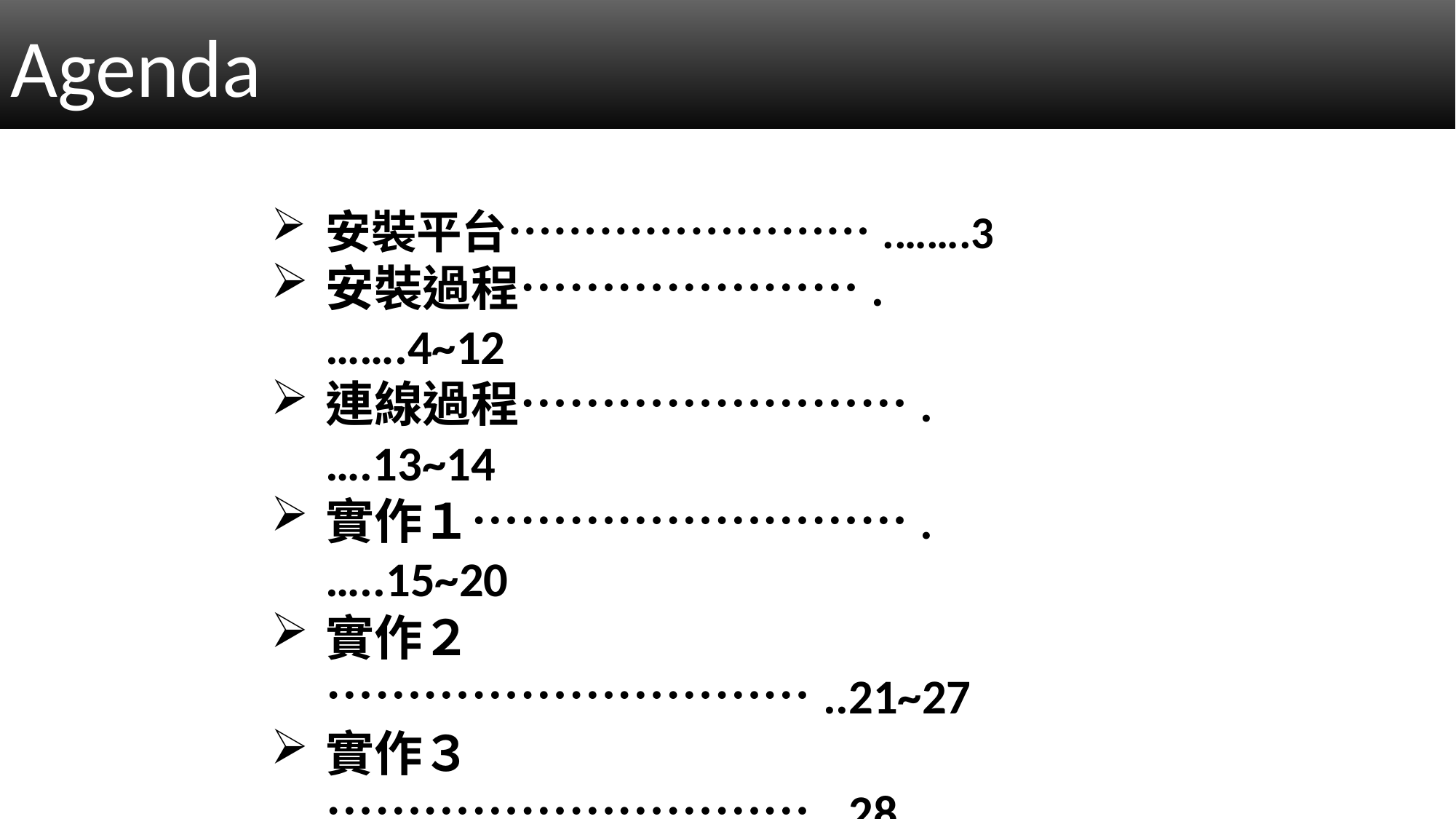

Agenda
安裝平台…………………….…….3
安裝過程………………….…….4~12
連線過程…………………….….13~14
實作１……………………….…..15~20
實作２ …………………………..21~27
實作３ …………………………..28
實作４ …………………………..30~36
實作５ …………………………..37~39